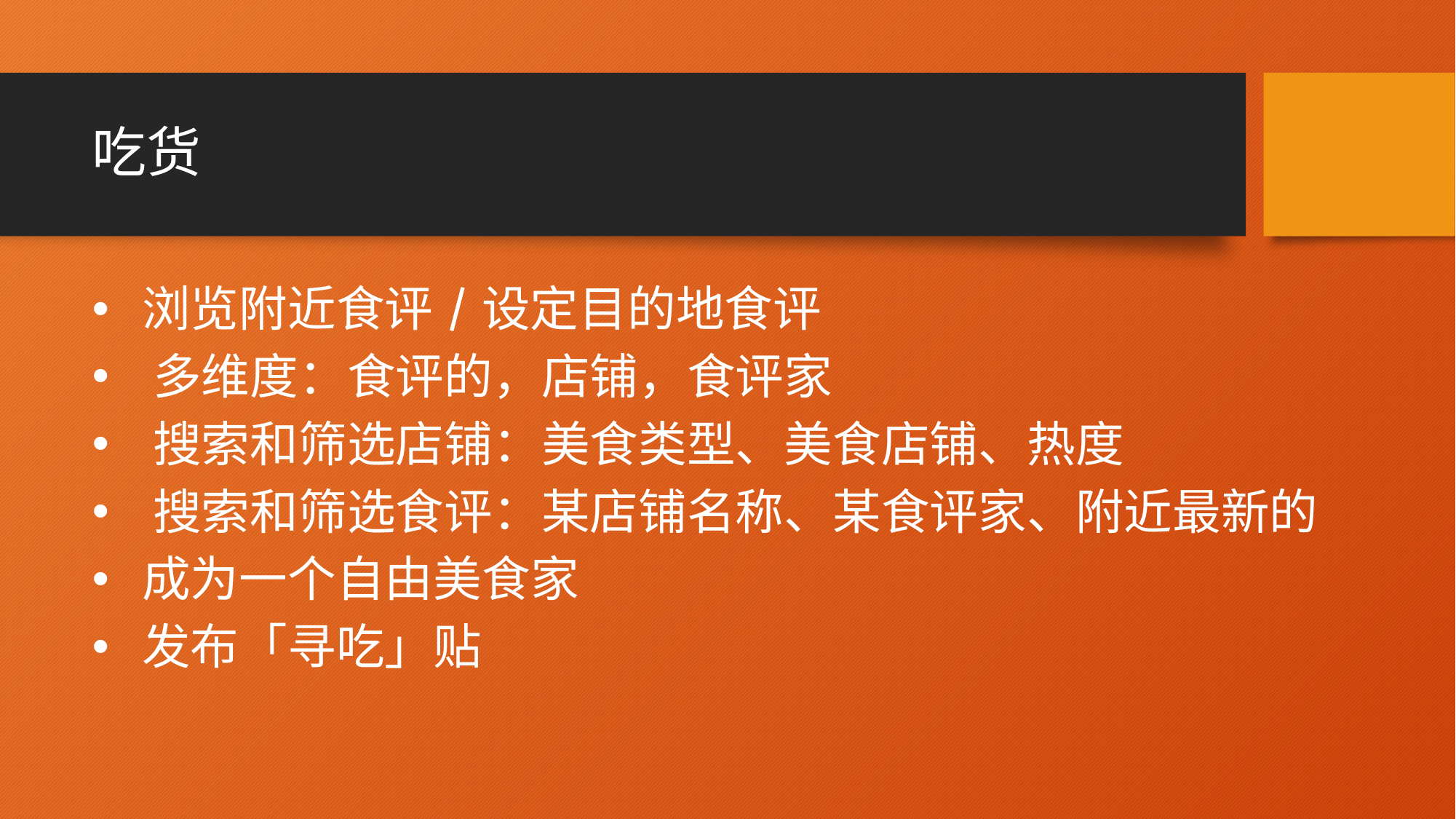

# 吃货
 浏览附近食评/设定目的地食评
  多维度：食评的，店铺，食评家
  搜索和筛选店铺：美食类型、美食店铺、热度
  搜索和筛选食评：某店铺名称、某食评家、附近最新的
 成为一个自由美食家
 发布「寻吃」贴